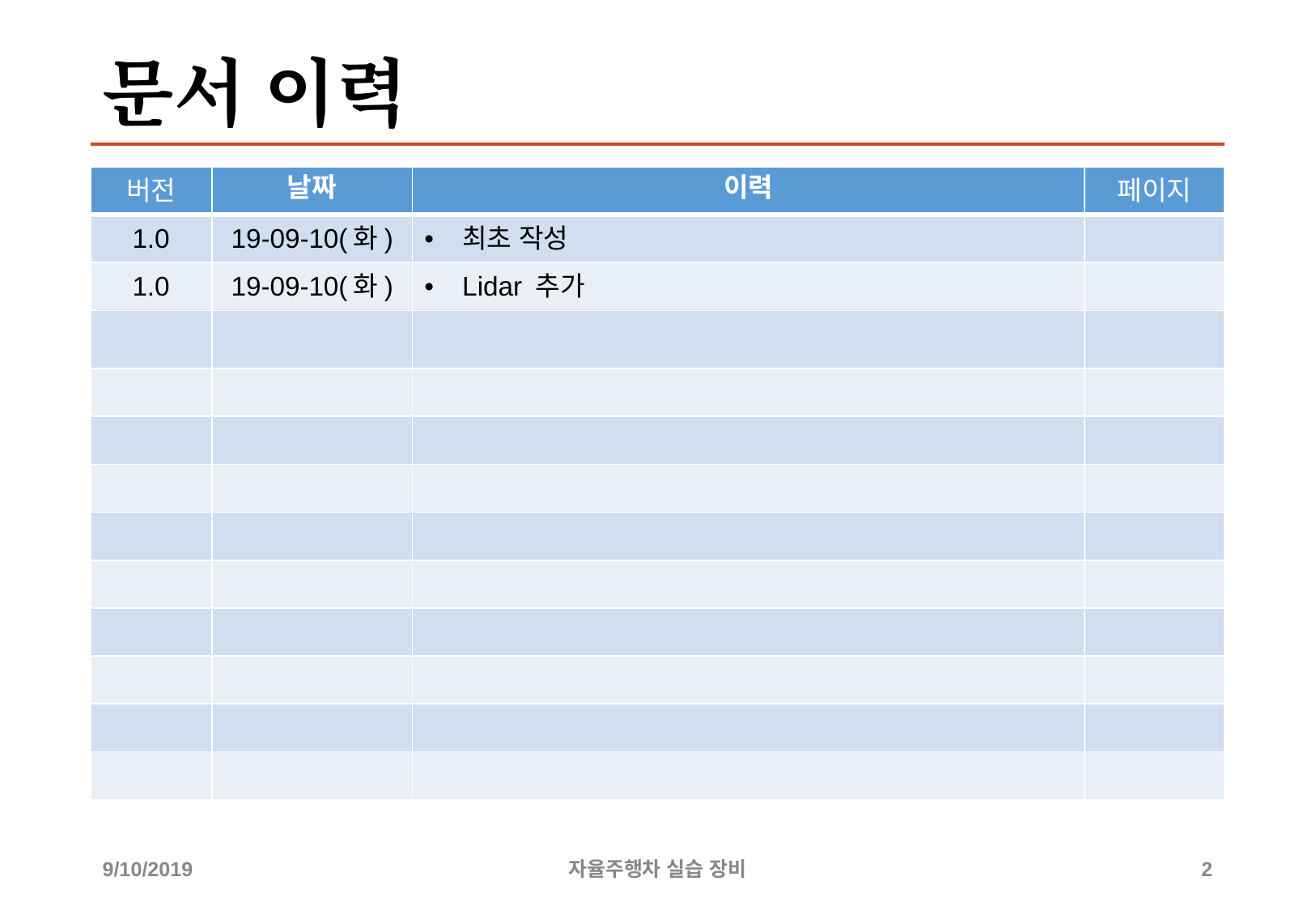

# 문서 이력
| 버전 | 날짜 | 이력 | 페이지 |
| --- | --- | --- | --- |
| 1.0 | 19-09-10(화) | 최초 작성 |  |
| 1.0 | 19-09-10(화) | Lidar 추가 |  |
|  |  |  |  |
|  |  |  |  |
|  |  |  |  |
|  |  |  |  |
|  |  |  |  |
|  |  |  |  |
|  |  |  |  |
|  |  |  |  |
|  |  |  |  |
|  |  |  |  |
9/10/2019
자율주행차 실습 장비
2